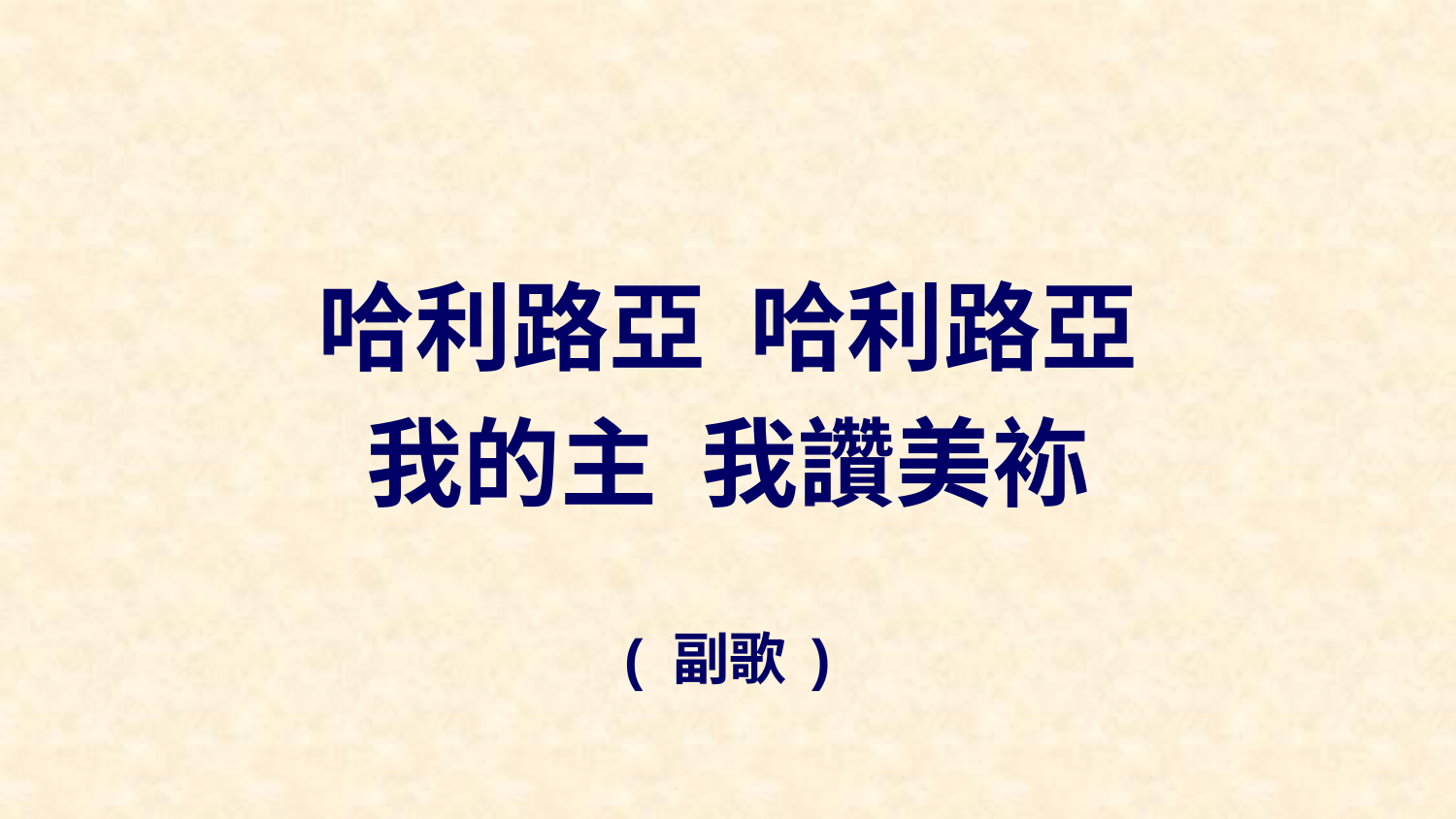

哈利路亞  哈利路亞
我的主  我讚美袮
( 副歌 )